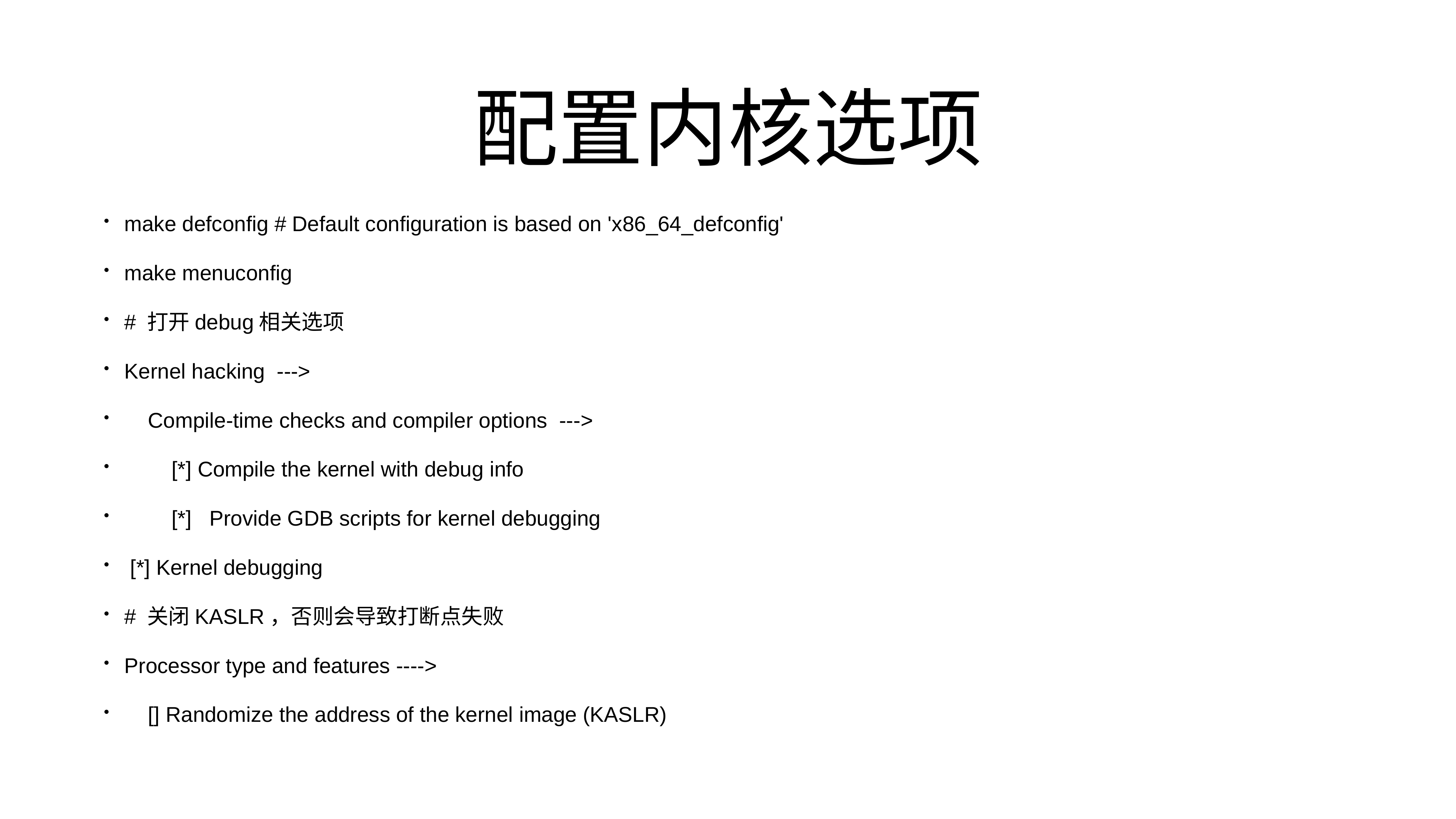

# 配置内核选项
make defconfig # Default configuration is based on 'x86_64_defconfig'
make menuconfig
# 打开debug相关选项
Kernel hacking  --->
    Compile-time checks and compiler options  --->
        [*] Compile the kernel with debug info
        [*]   Provide GDB scripts for kernel debugging
 [*] Kernel debugging
# 关闭KASLR，否则会导致打断点失败
Processor type and features ---->
    [] Randomize the address of the kernel image (KASLR)